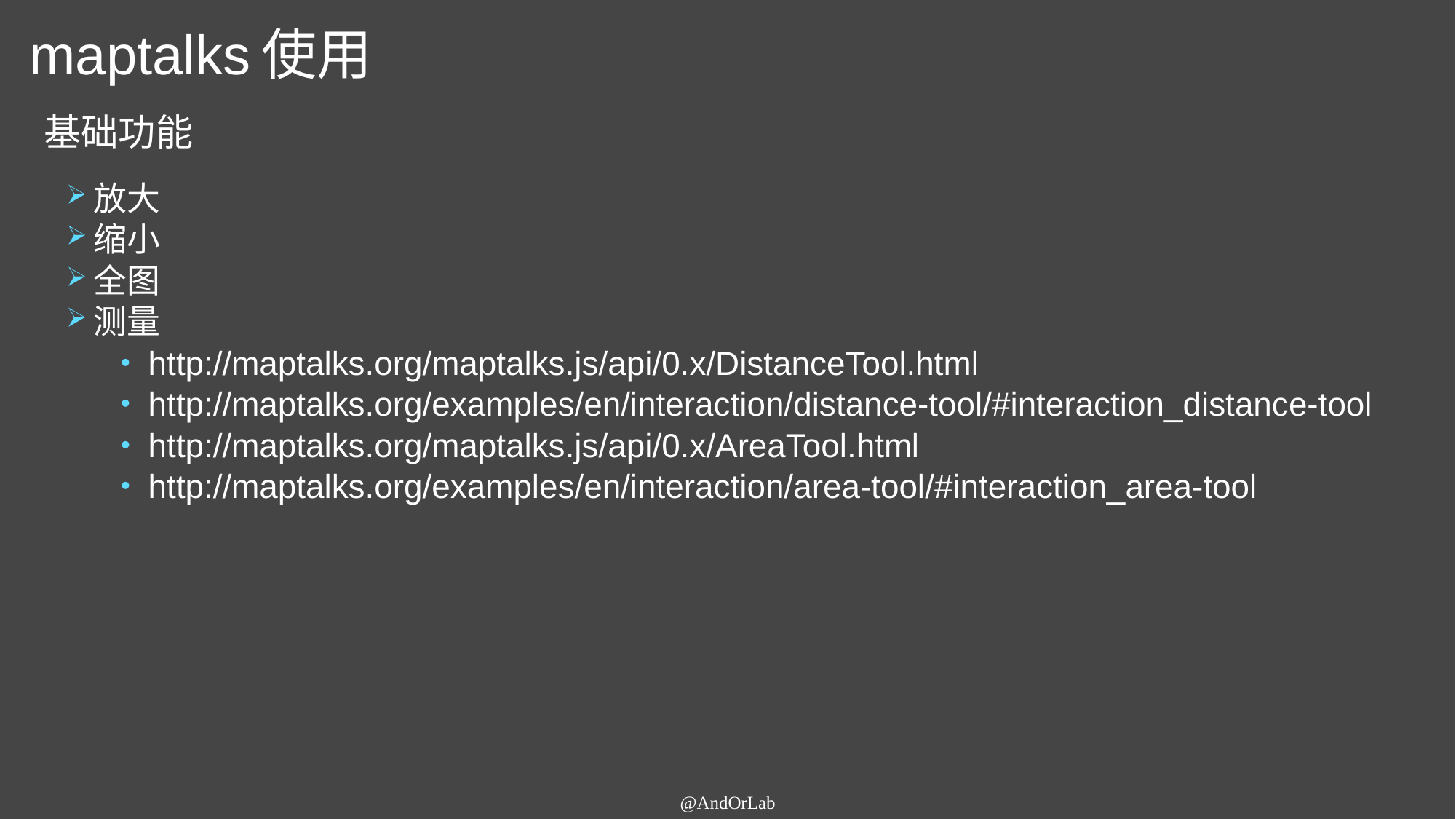

# maptalks使用
基础功能
放大
缩小
全图
测量
http://maptalks.org/maptalks.js/api/0.x/DistanceTool.html
http://maptalks.org/examples/en/interaction/distance-tool/#interaction_distance-tool
http://maptalks.org/maptalks.js/api/0.x/AreaTool.html
http://maptalks.org/examples/en/interaction/area-tool/#interaction_area-tool
@AndOrLab